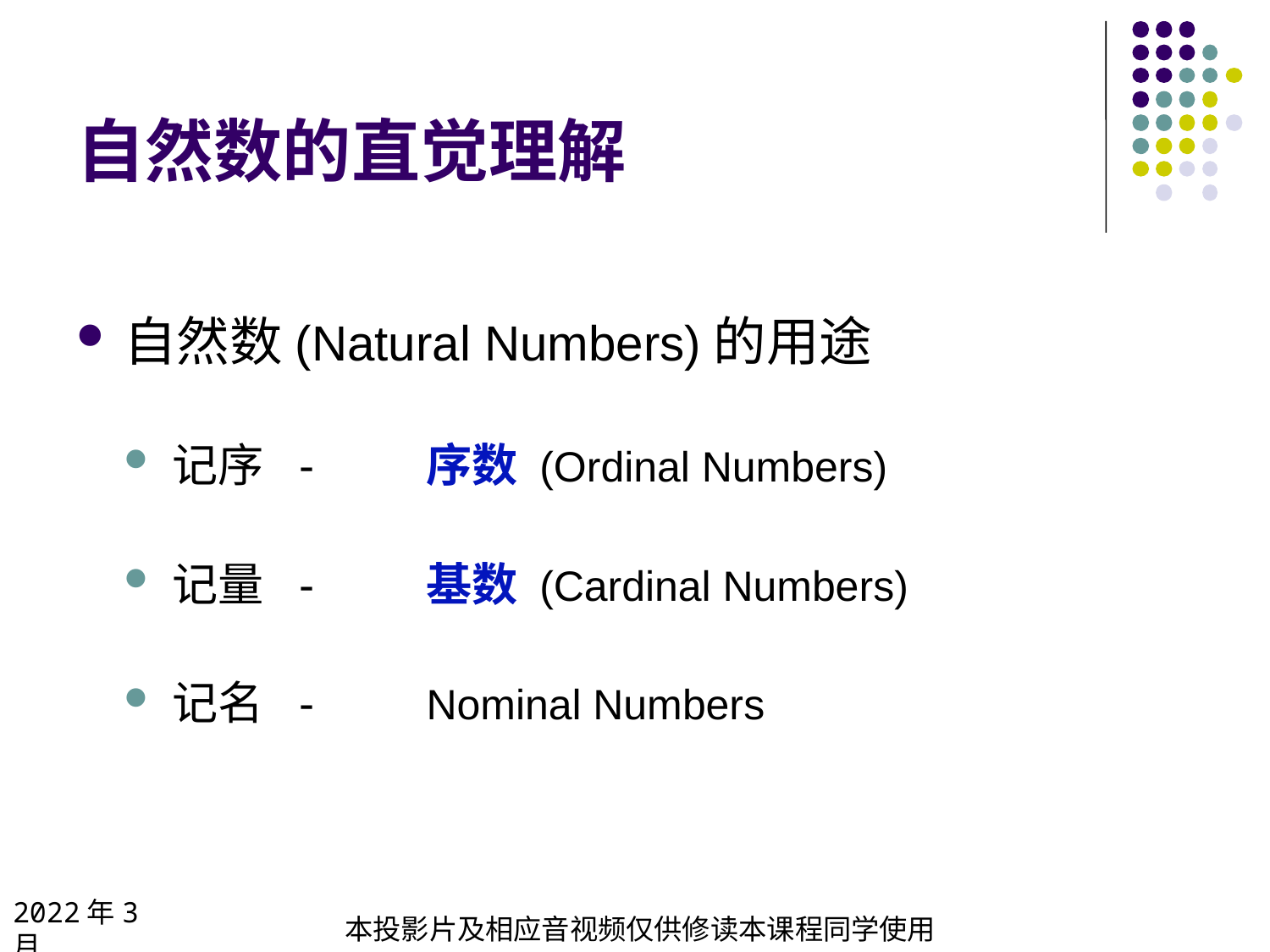

# 自然数的直觉理解
自然数(Natural Numbers)的用途
记序	-	序数 (Ordinal Numbers)
记量	-	基数 (Cardinal Numbers)
记名	-	Nominal Numbers
2022年3月
本投影片及相应音视频仅供修读本课程同学使用
5